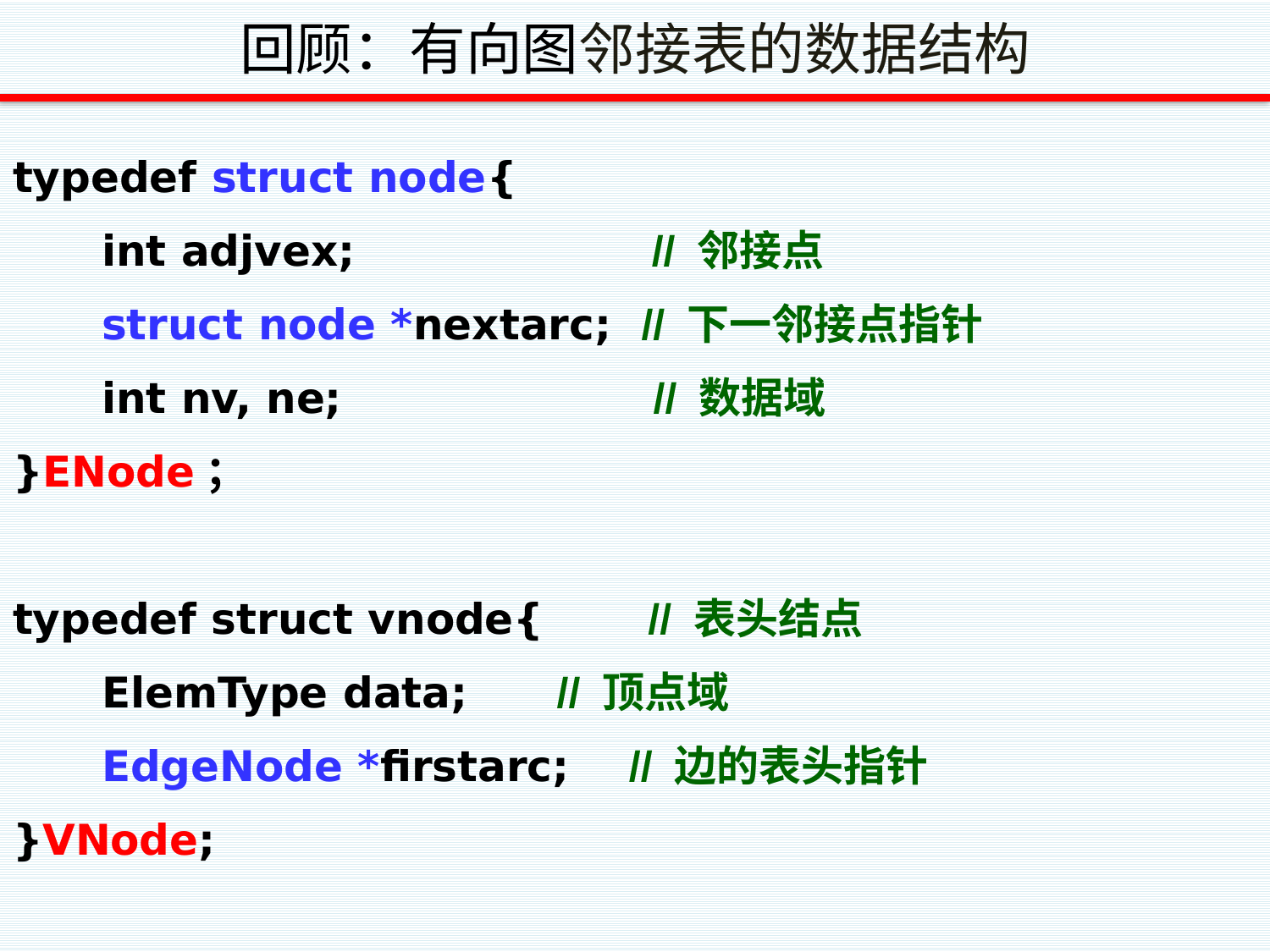

# 回顾：有向图邻接表的数据结构
typedef struct node{
      int adjvex;                    // 邻接点
      struct node *nextarc;  // 下一邻接点指针
      int nv, ne;                     // 数据域
}ENode；

typedef struct vnode{       // 表头结点
      ElemType data;      // 顶点域
      EdgeNode *firstarc;    // 边的表头指针
}VNode;